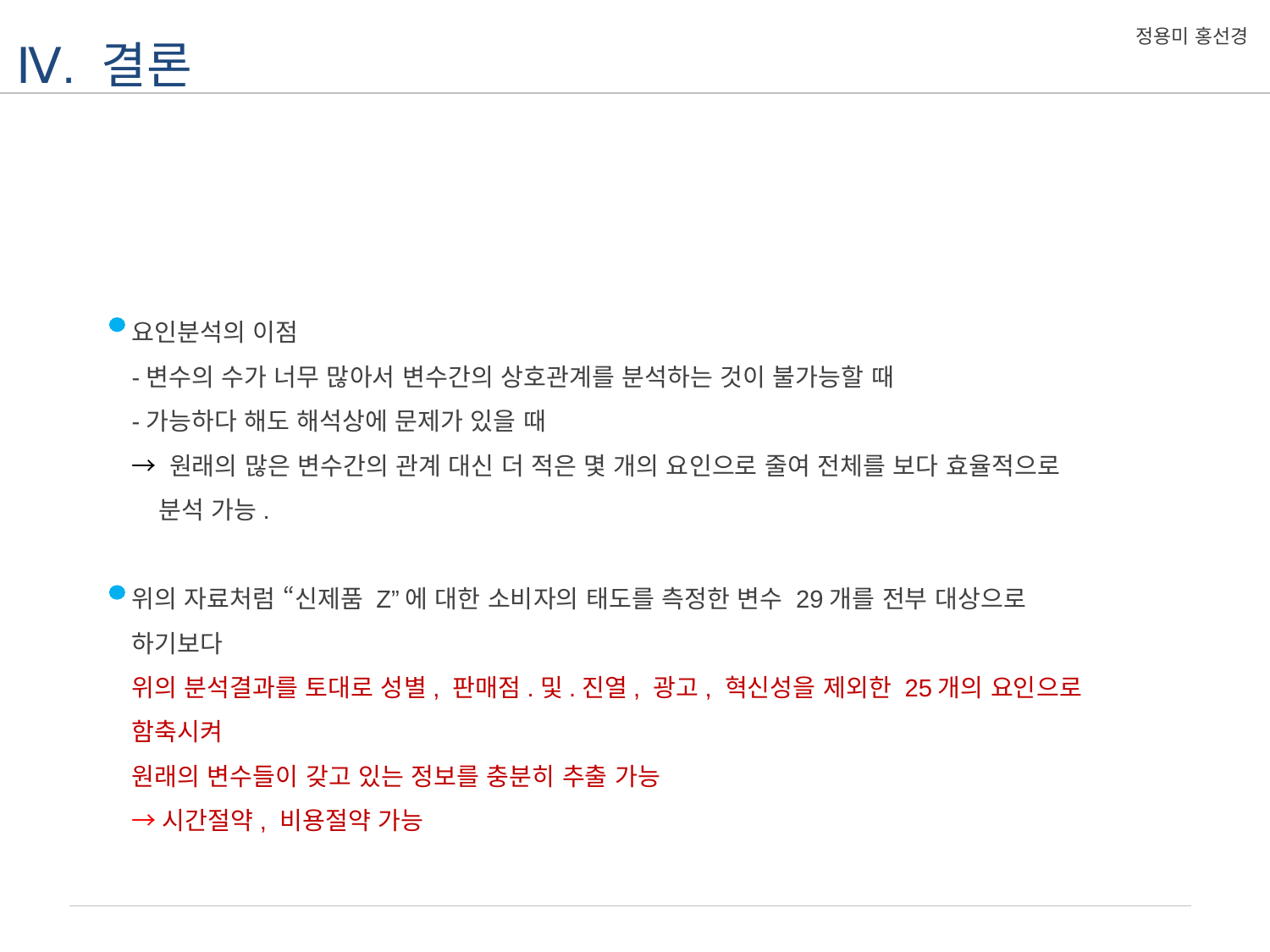

Ⅳ. 결론
정용미 홍선경
요인분석의 이점
-변수의 수가 너무 많아서 변수간의 상호관계를 분석하는 것이 불가능할 때
-가능하다 해도 해석상에 문제가 있을 때
→ 원래의 많은 변수간의 관계 대신 더 적은 몇 개의 요인으로 줄여 전체를 보다 효율적으로
   분석 가능.

위의 자료처럼 “신제품 Z”에 대한 소비자의 태도를 측정한 변수 29개를 전부 대상으로 하기보다
위의 분석결과를 토대로 성별, 판매점.및.진열, 광고, 혁신성을 제외한 25개의 요인으로 함축시켜
원래의 변수들이 갖고 있는 정보를 충분히 추출 가능
→시간절약, 비용절약 가능